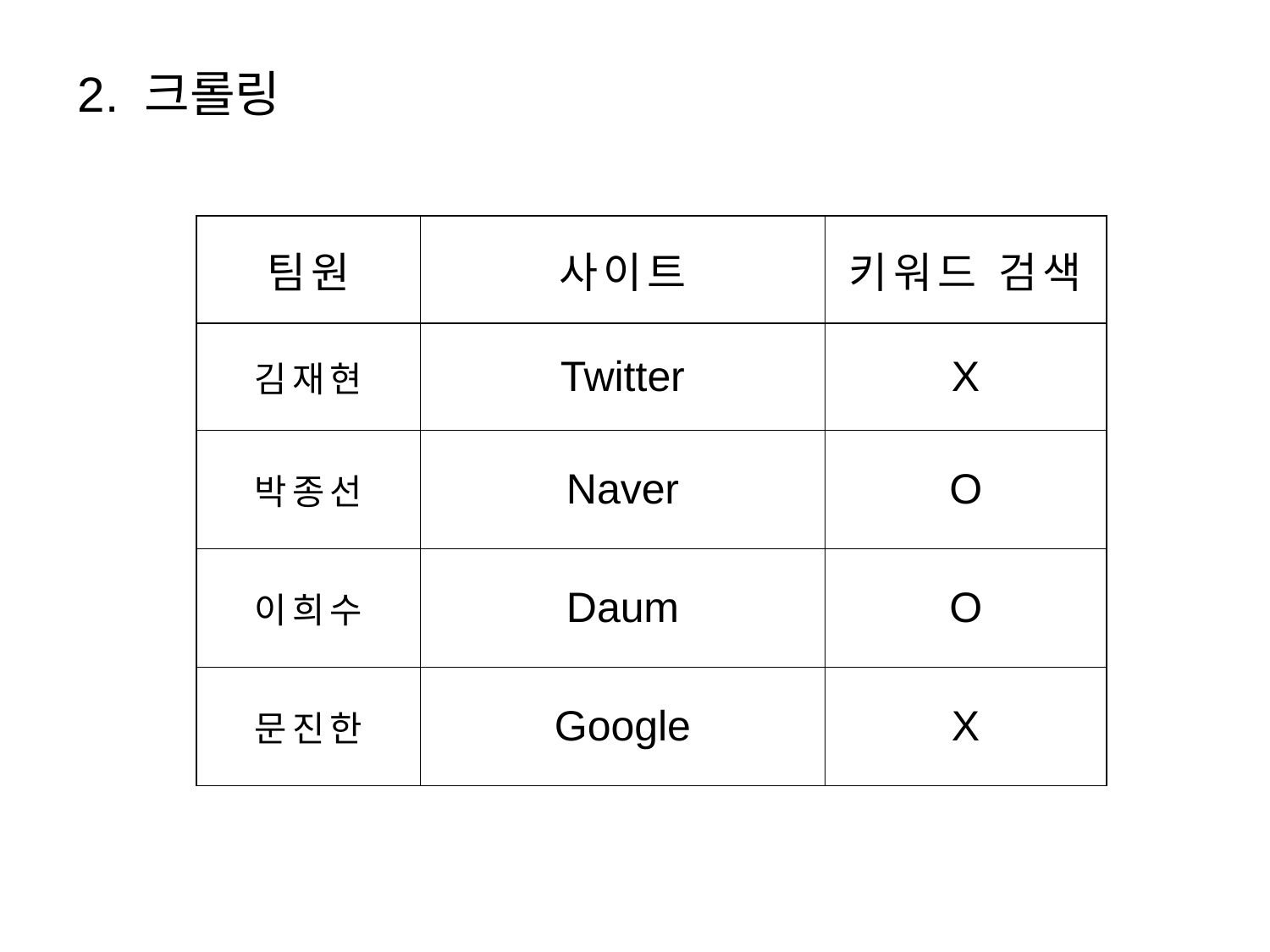

# 2. 크롤링
| 팀원 | 사이트 | 키워드 검색 |
| --- | --- | --- |
| 김재현 | Twitter | X |
| 박종선 | Naver | O |
| 이희수 | Daum | O |
| 문진한 | Google | X |